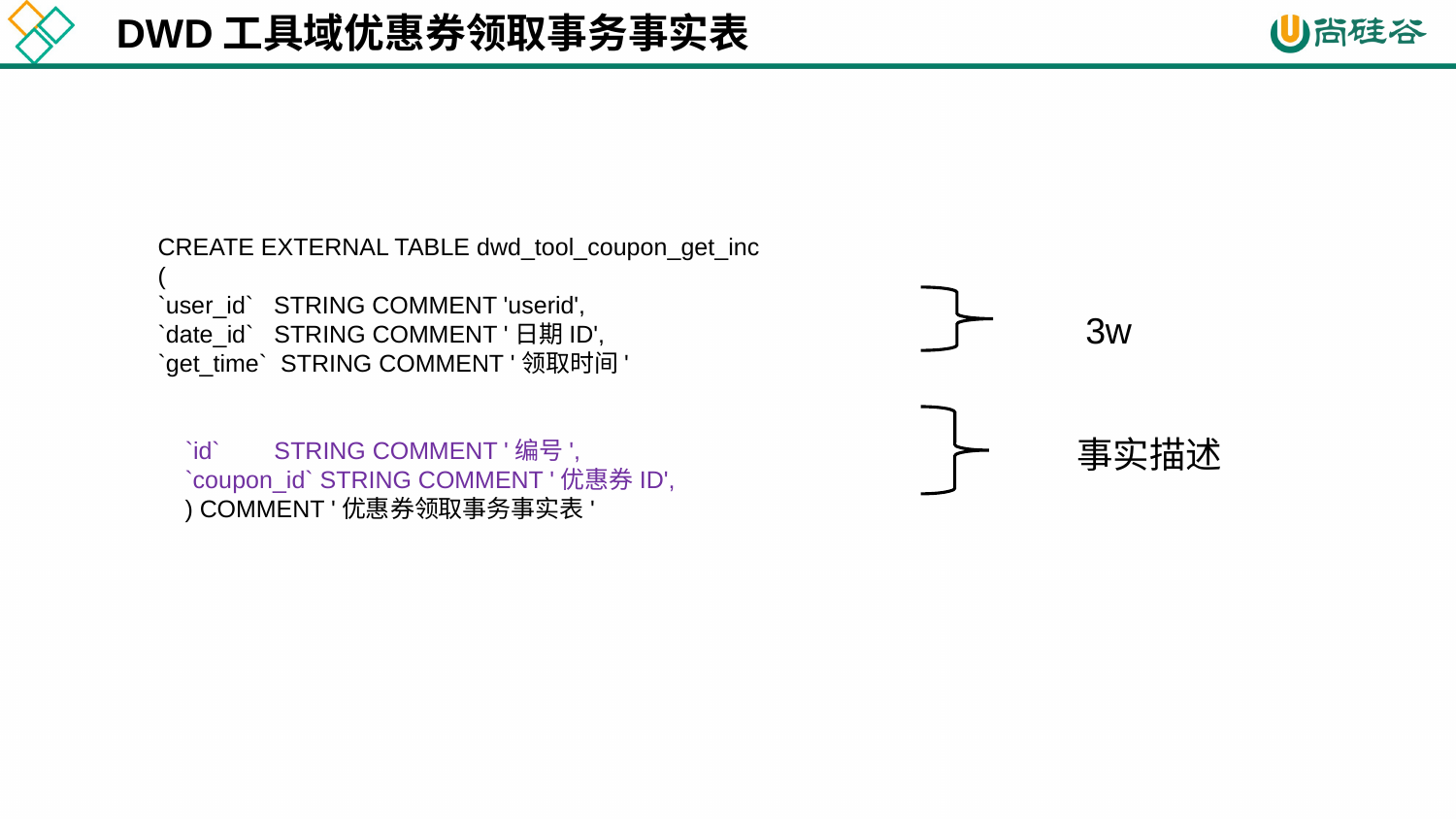

DWD工具域优惠券领取事务事实表
CREATE EXTERNAL TABLE dwd_tool_coupon_get_inc
(
`user_id`   STRING COMMENT 'userid',
`date_id`   STRING COMMENT '日期ID',
`get_time`  STRING COMMENT '领取时间'

    `id`        STRING COMMENT '编号',
    `coupon_id` STRING COMMENT '优惠券ID',
    ) COMMENT '优惠券领取事务事实表'

3w

事实描述